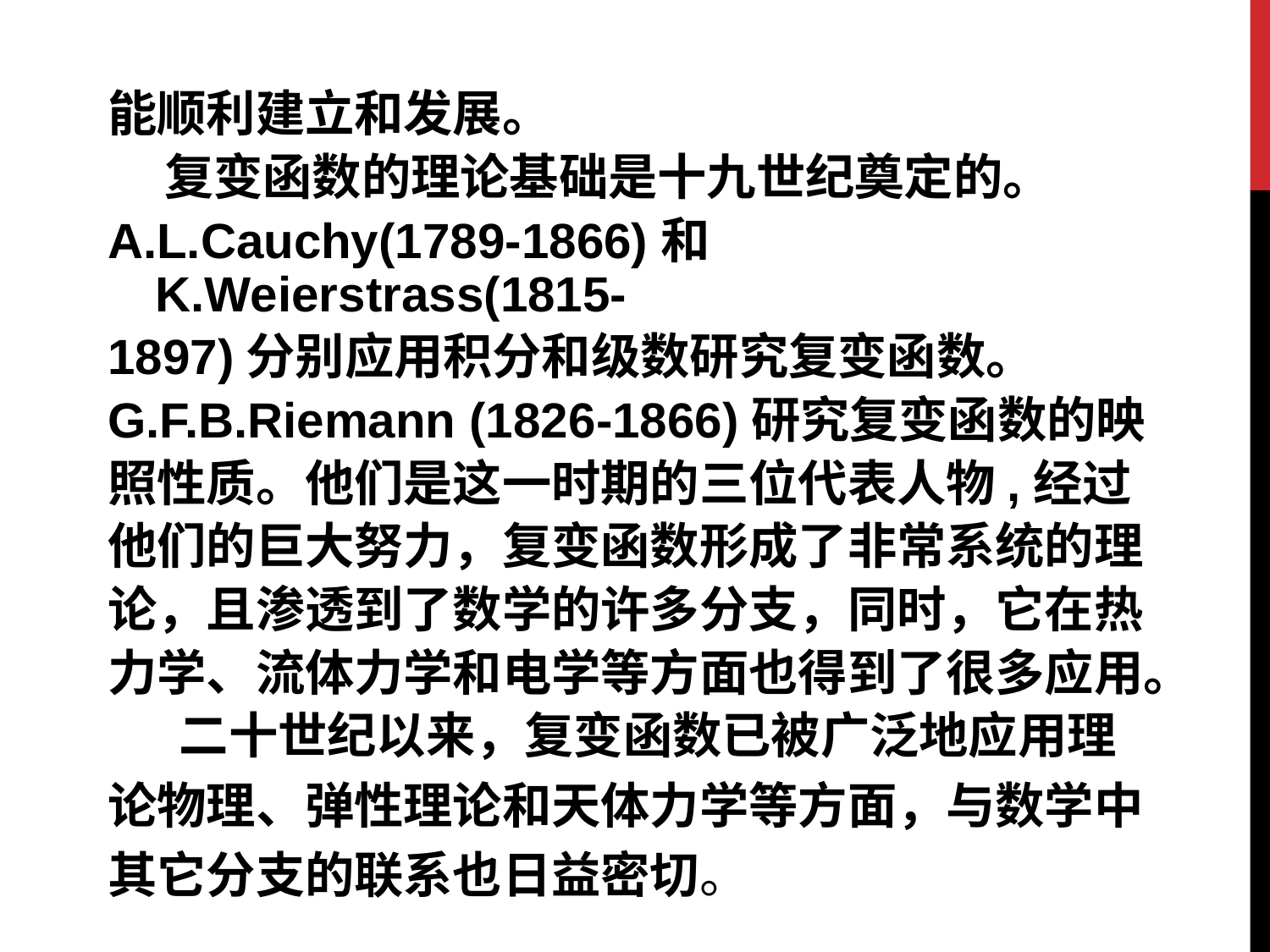

能顺利建立和发展。
    复变函数的理论基础是十九世纪奠定的。
A.L.Cauchy(1789-1866)和K.Weierstrass(1815-
1897)分别应用积分和级数研究复变函数。
G.F.B.Riemann (1826-1866)研究复变函数的映
照性质。他们是这一时期的三位代表人物,经过
他们的巨大努力，复变函数形成了非常系统的理
论，且渗透到了数学的许多分支，同时，它在热
力学、流体力学和电学等方面也得到了很多应用。
　  二十世纪以来，复变函数已被广泛地应用理
论物理、弹性理论和天体力学等方面，与数学中
其它分支的联系也日益密切。